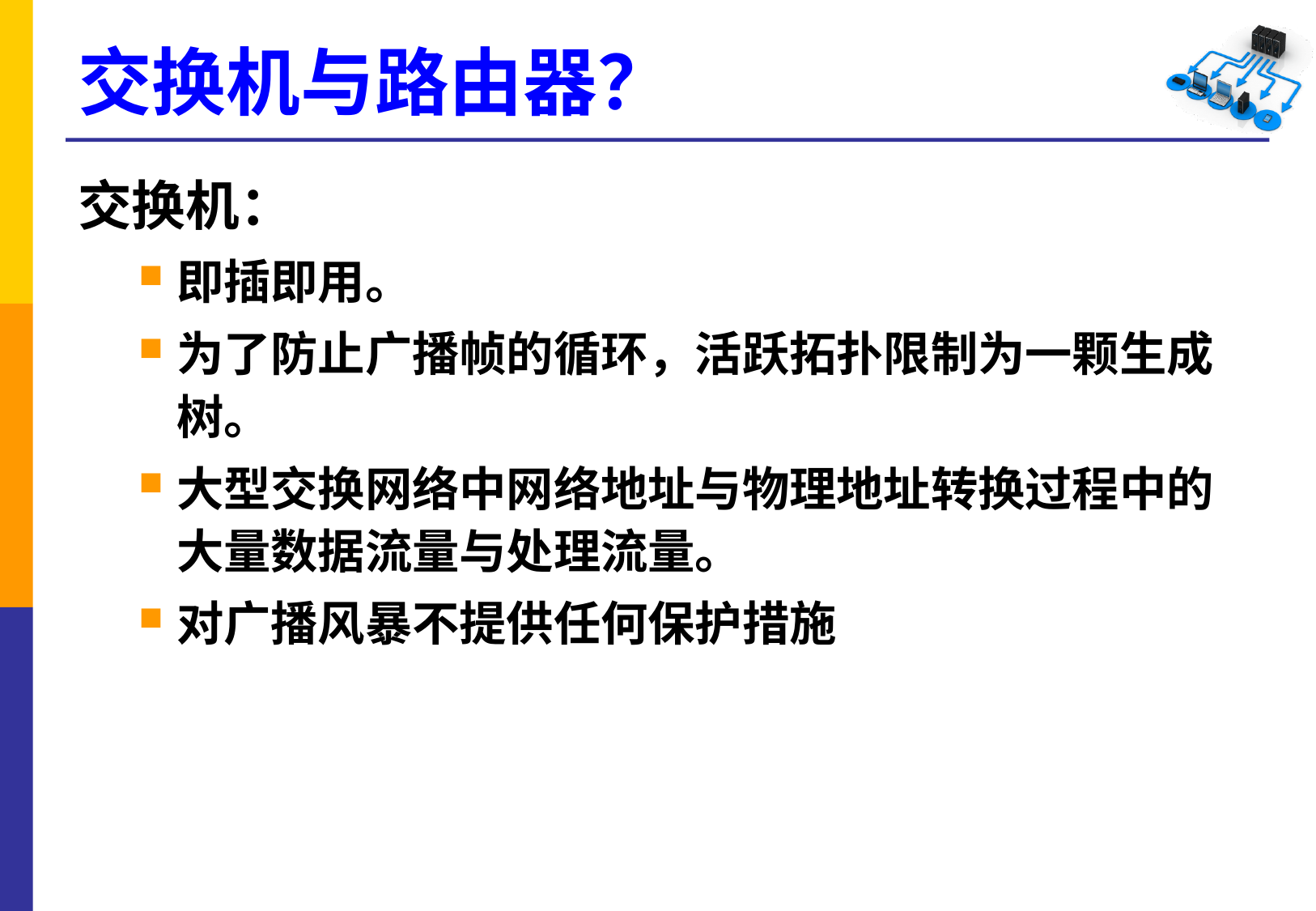

# 交换机与路由器？
交换机：
即插即用。
为了防止广播帧的循环，活跃拓扑限制为一颗生成树。
大型交换网络中网络地址与物理地址转换过程中的大量数据流量与处理流量。
对广播风暴不提供任何保护措施